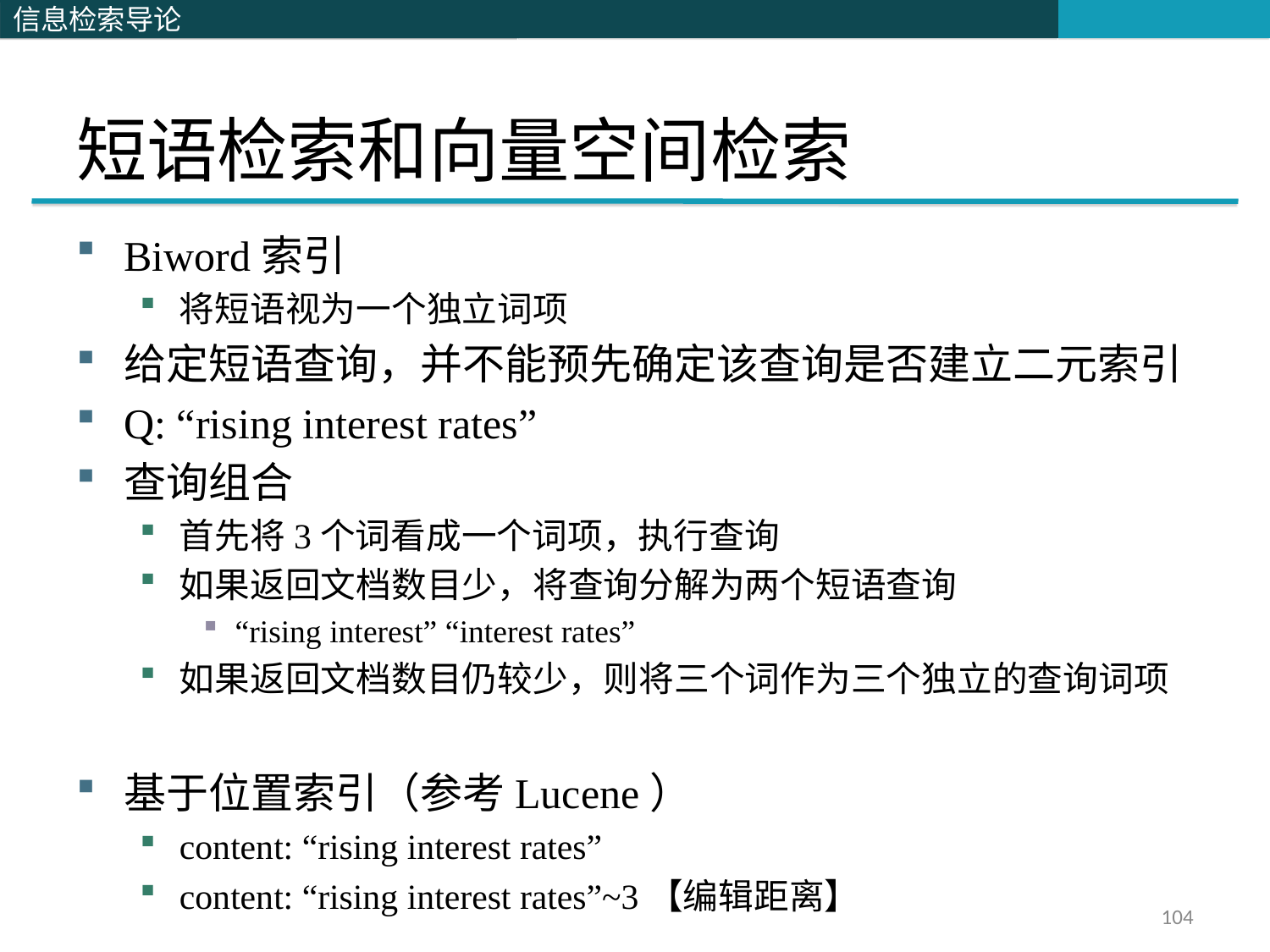

# 短语检索和向量空间检索
Biword索引
将短语视为一个独立词项
给定短语查询，并不能预先确定该查询是否建立二元索引
Q: “rising interest rates”
查询组合
首先将3个词看成一个词项，执行查询
如果返回文档数目少，将查询分解为两个短语查询
“rising interest” “interest rates”
如果返回文档数目仍较少，则将三个词作为三个独立的查询词项

基于位置索引（参考Lucene）
content: “rising interest rates”
content: “rising interest rates”~3【编辑距离】

104